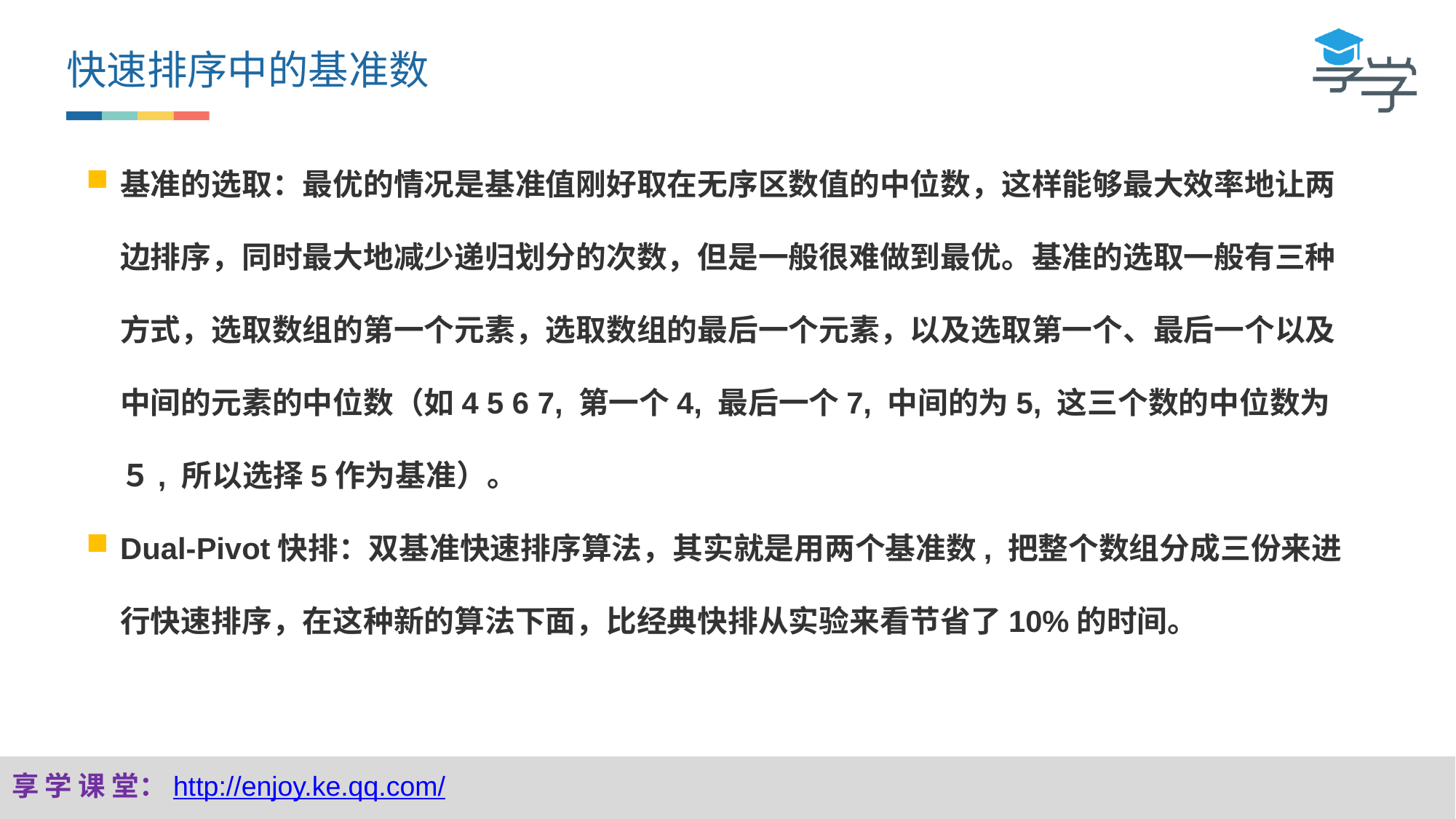

快速排序中的基准数

基准的选取：最优的情况是基准值刚好取在无序区数值的中位数，这样能够最大效率地让两边排序，同时最大地减少递归划分的次数，但是一般很难做到最优。基准的选取一般有三种方式，选取数组的第一个元素，选取数组的最后一个元素，以及选取第一个、最后一个以及中间的元素的中位数（如4 5 6 7, 第一个4, 最后一个7, 中间的为5, 这三个数的中位数为５, 所以选择5作为基准）。
Dual-Pivot快排：双基准快速排序算法，其实就是用两个基准数, 把整个数组分成三份来进行快速排序，在这种新的算法下面，比经典快排从实验来看节省了10%的时间。